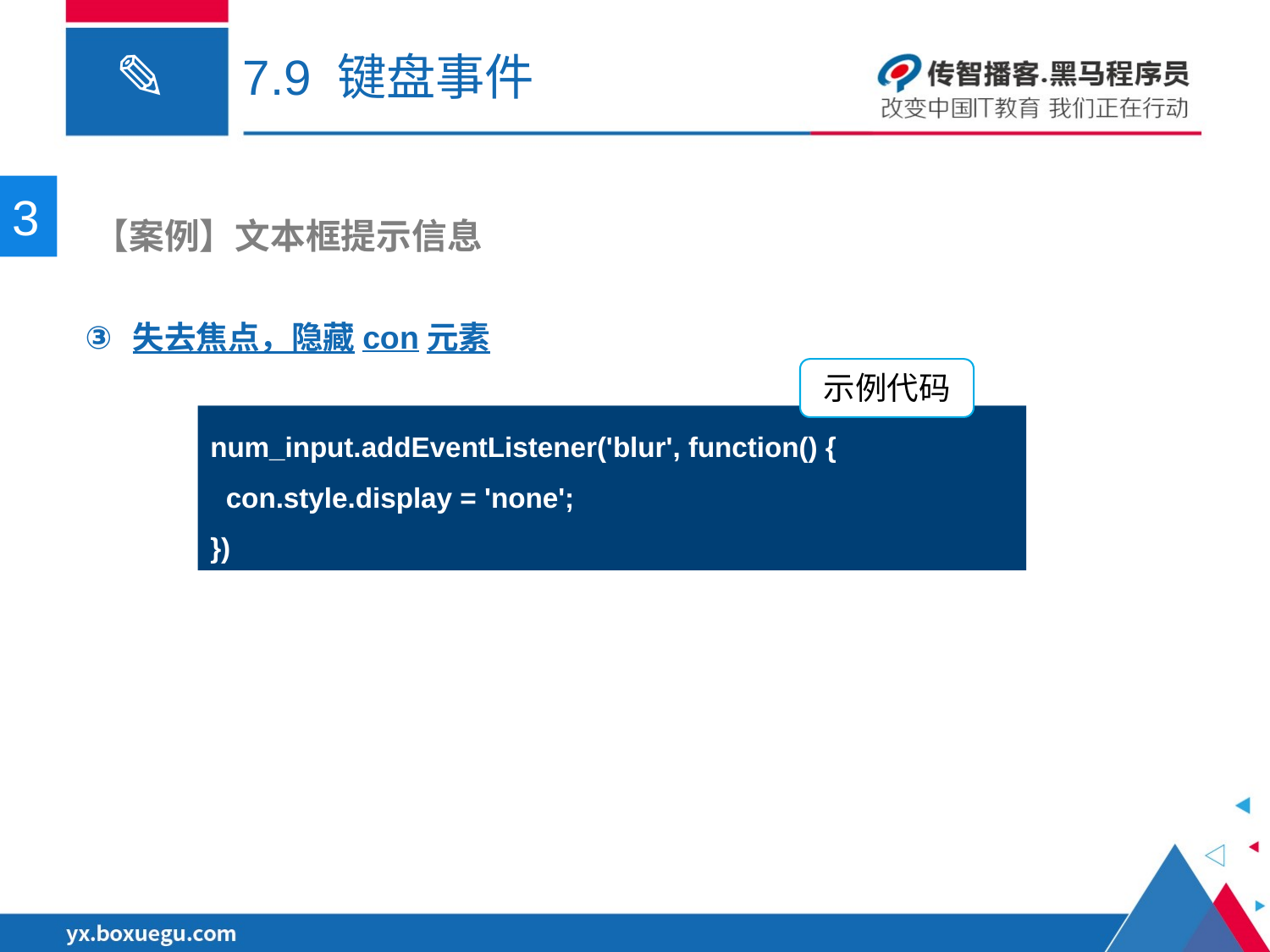

# 7.9 键盘事件

3
  【案例】文本框提示信息
失去焦点，隐藏con元素
示例代码
num_input.addEventListener('blur', function() {
  con.style.display = 'none';
})